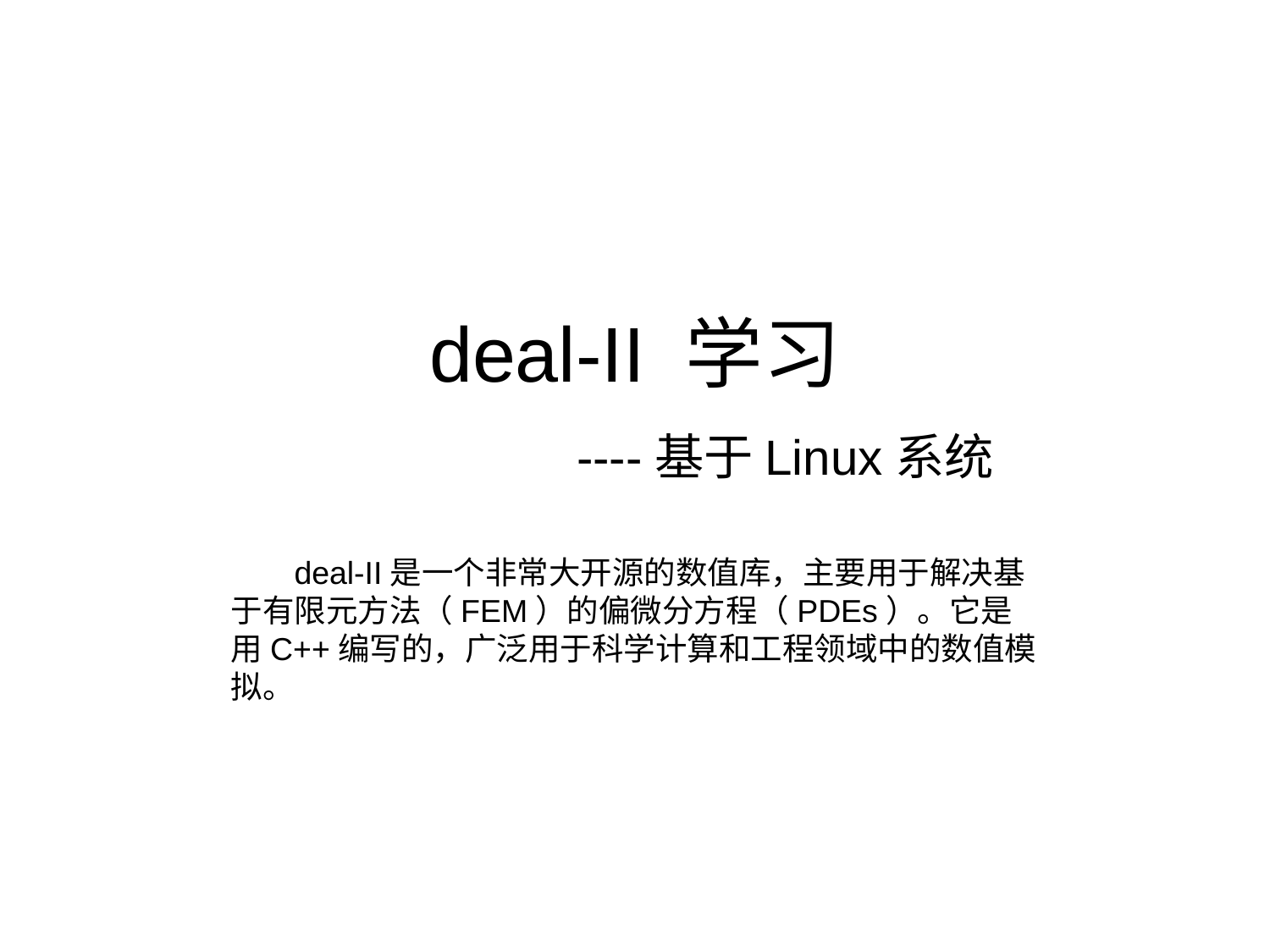

# deal-II 学习 ----基于Linux系统
deal-II是一个非常大开源的数值库，主要用于解决基于有限元方法（FEM）的偏微分方程（PDEs）。它是用C++编写的，广泛用于科学计算和工程领域中的数值模拟。